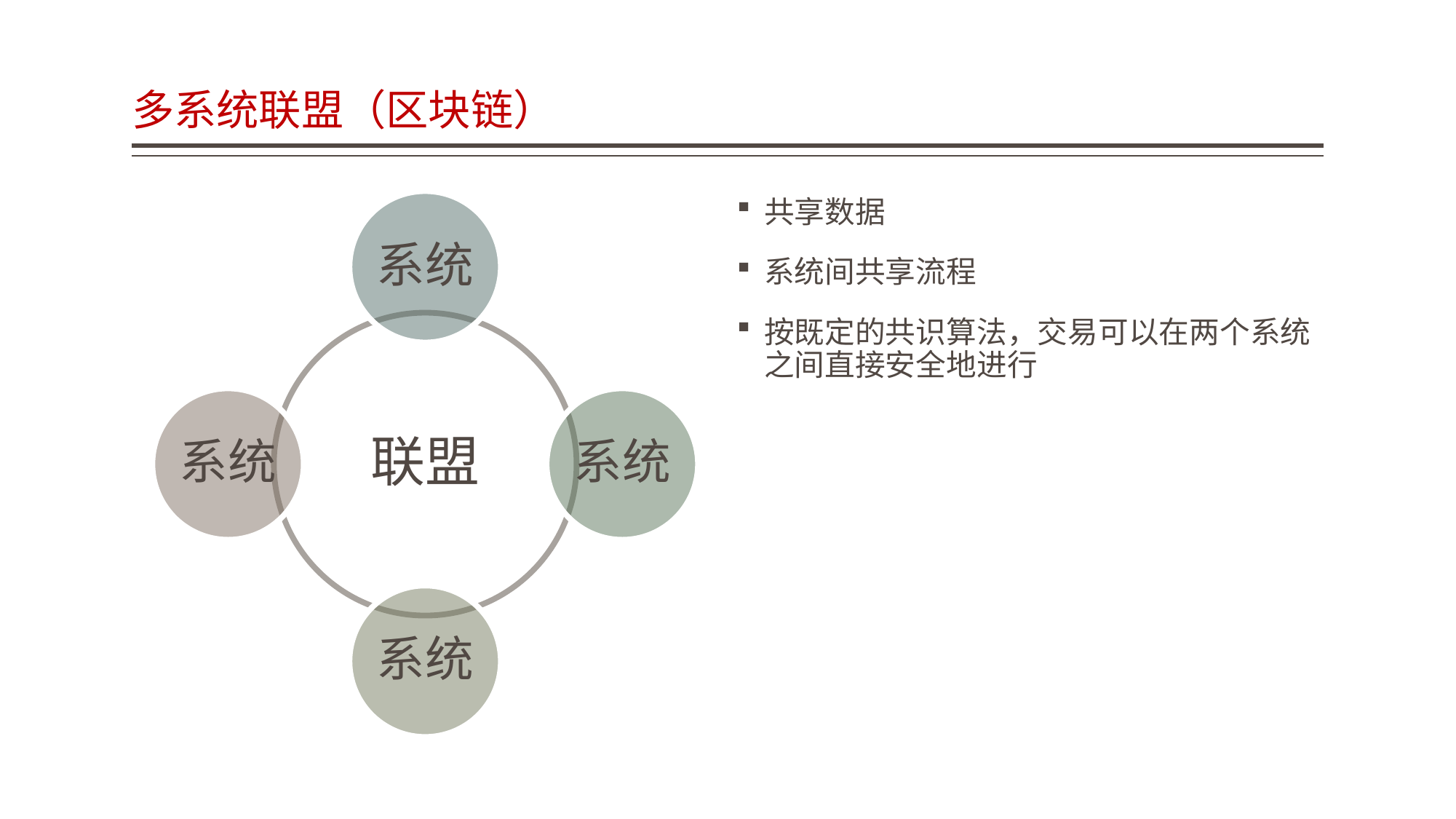

# 多系统联盟（区块链）
联盟
系统
系统
系统
系统
共享数据
系统间共享流程
按既定的共识算法，交易可以在两个系统之间直接安全地进行